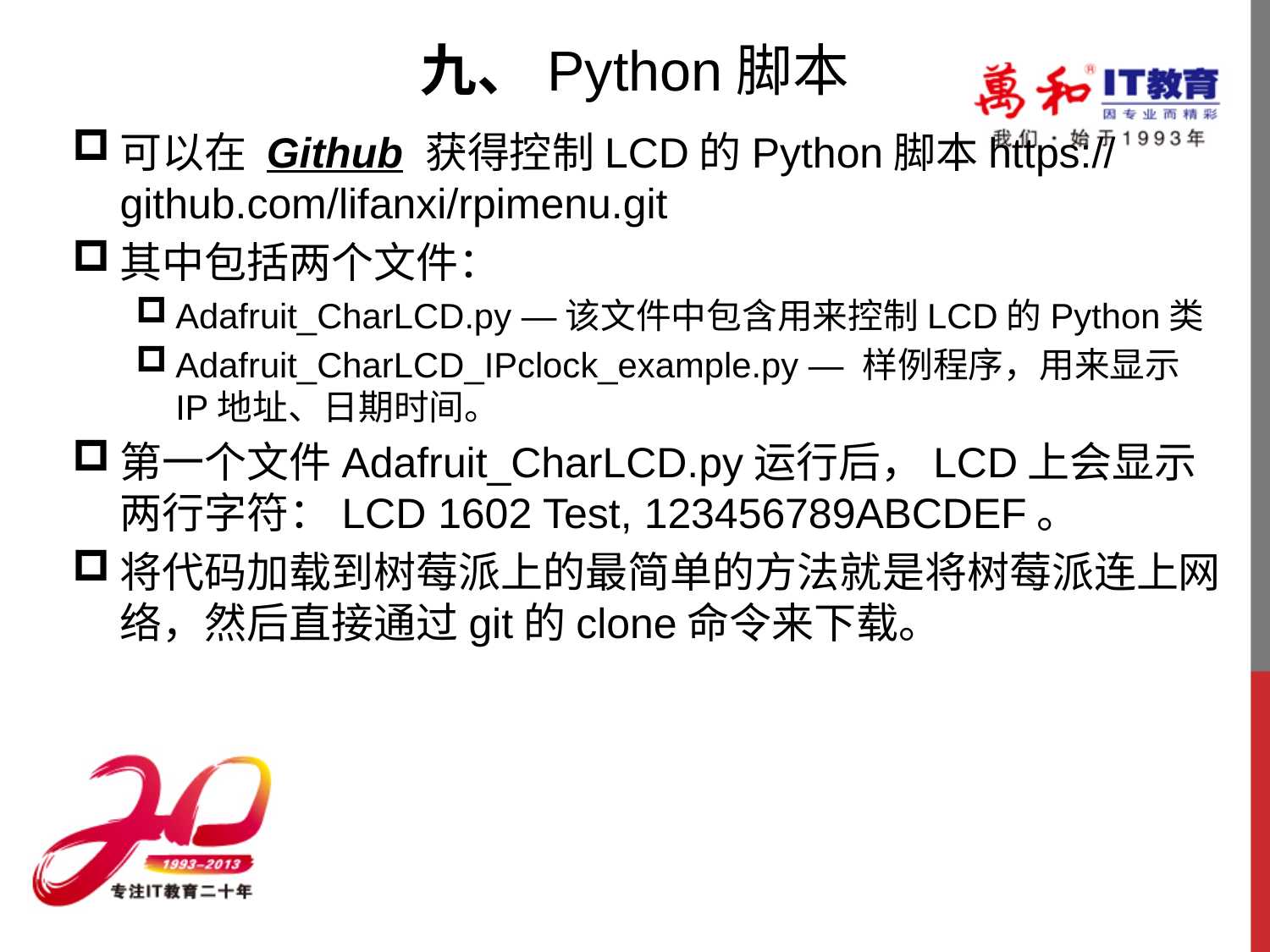

# 九、Python脚本
可以在 Github 获得控制LCD的Python脚本https://github.com/lifanxi/rpimenu.git
其中包括两个文件：
Adafruit_CharLCD.py —该文件中包含用来控制LCD的Python类
Adafruit_CharLCD_IPclock_example.py — 样例程序，用来显示IP地址、日期时间。
第一个文件Adafruit_CharLCD.py运行后，LCD上会显示两行字符：LCD 1602 Test, 123456789ABCDEF。
将代码加载到树莓派上的最简单的方法就是将树莓派连上网络，然后直接通过git的clone命令来下载。